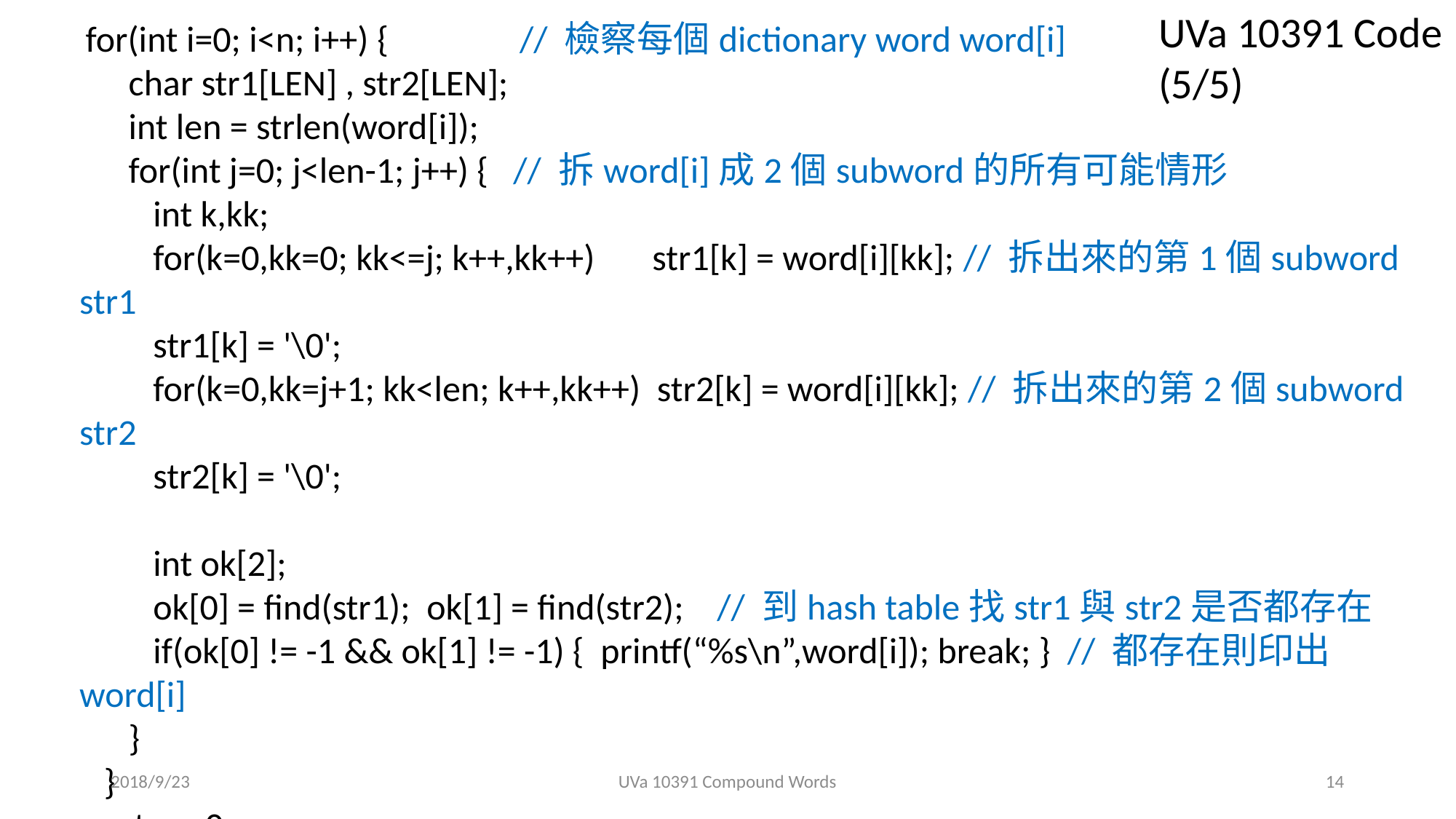

UVa 10391 Code (5/5)
 for(int i=0; i<n; i++) {                // 檢察每個dictionary word word[i]
      char str1[LEN] , str2[LEN];
      int len = strlen(word[i]);
      for(int j=0; j<len-1; j++) {   // 拆word[i]成2個subword的所有可能情形
         int k,kk;
         for(k=0,kk=0; kk<=j; k++,kk++)       str1[k] = word[i][kk]; // 拆出來的第1個subword str1
         str1[k] = '\0';
         for(k=0,kk=j+1; kk<len; k++,kk++)  str2[k] = word[i][kk]; // 拆出來的第2個subword str2
         str2[k] = '\0';

         int ok[2];
         ok[0] = find(str1);  ok[1] = find(str2);    // 到hash table找str1與str2是否都存在
         if(ok[0] != -1 && ok[1] != -1) {  printf(“%s\n”,word[i]); break; }  // 都存在則印出word[i]
      }
   }
   return 0;
}  // end of main
2018/9/23
UVa 10391 Compound Words
14